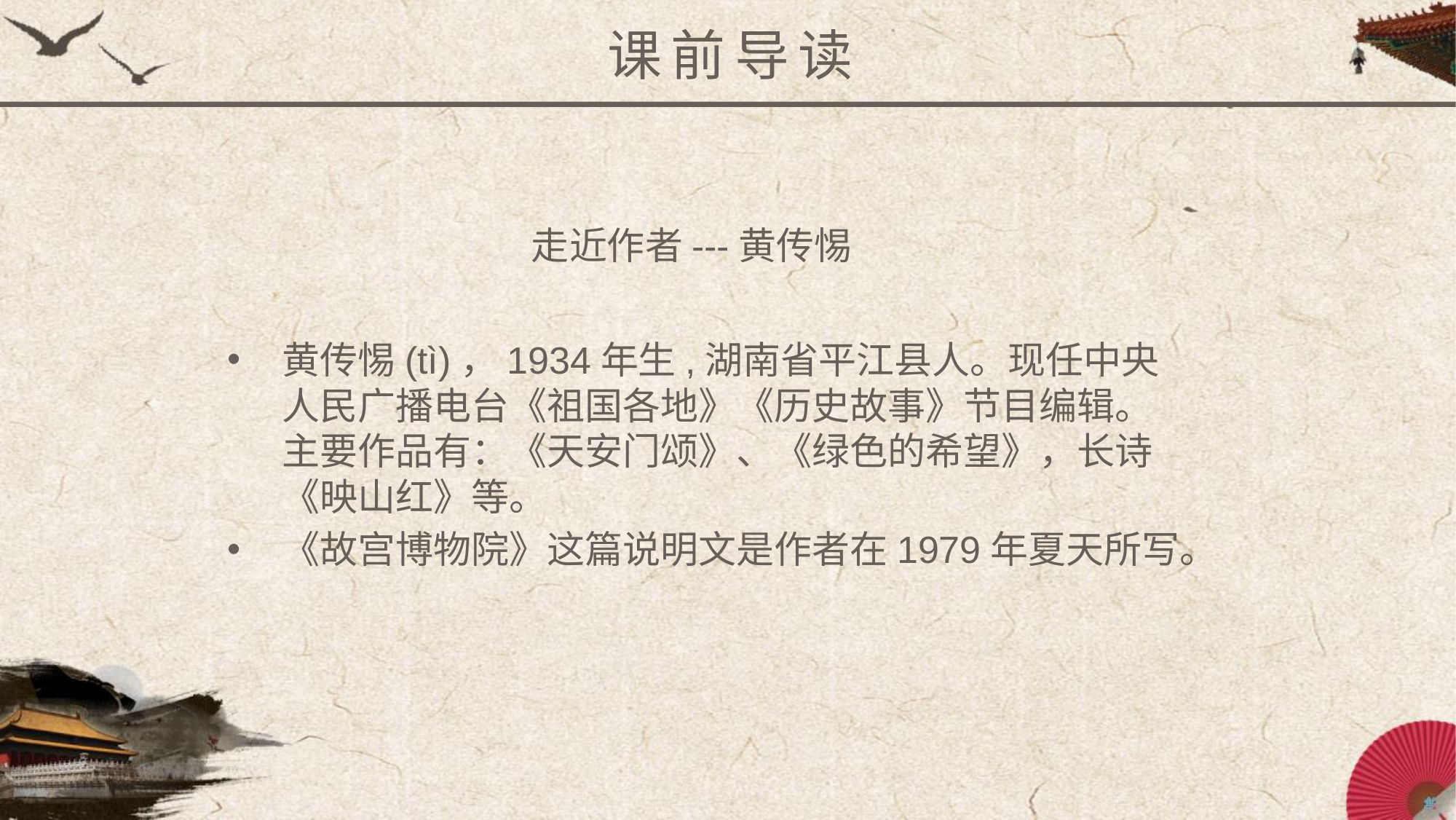

课前导读

走近作者---黄传惕
黄传惕(tì)，1934年生,湖南省平江县人。现任中央人民广播电台《祖国各地》《历史故事》节目编辑。主要作品有：《天安门颂》、《绿色的希望》，长诗《映山红》等。
《故宫博物院》这篇说明文是作者在1979年夏天所写。